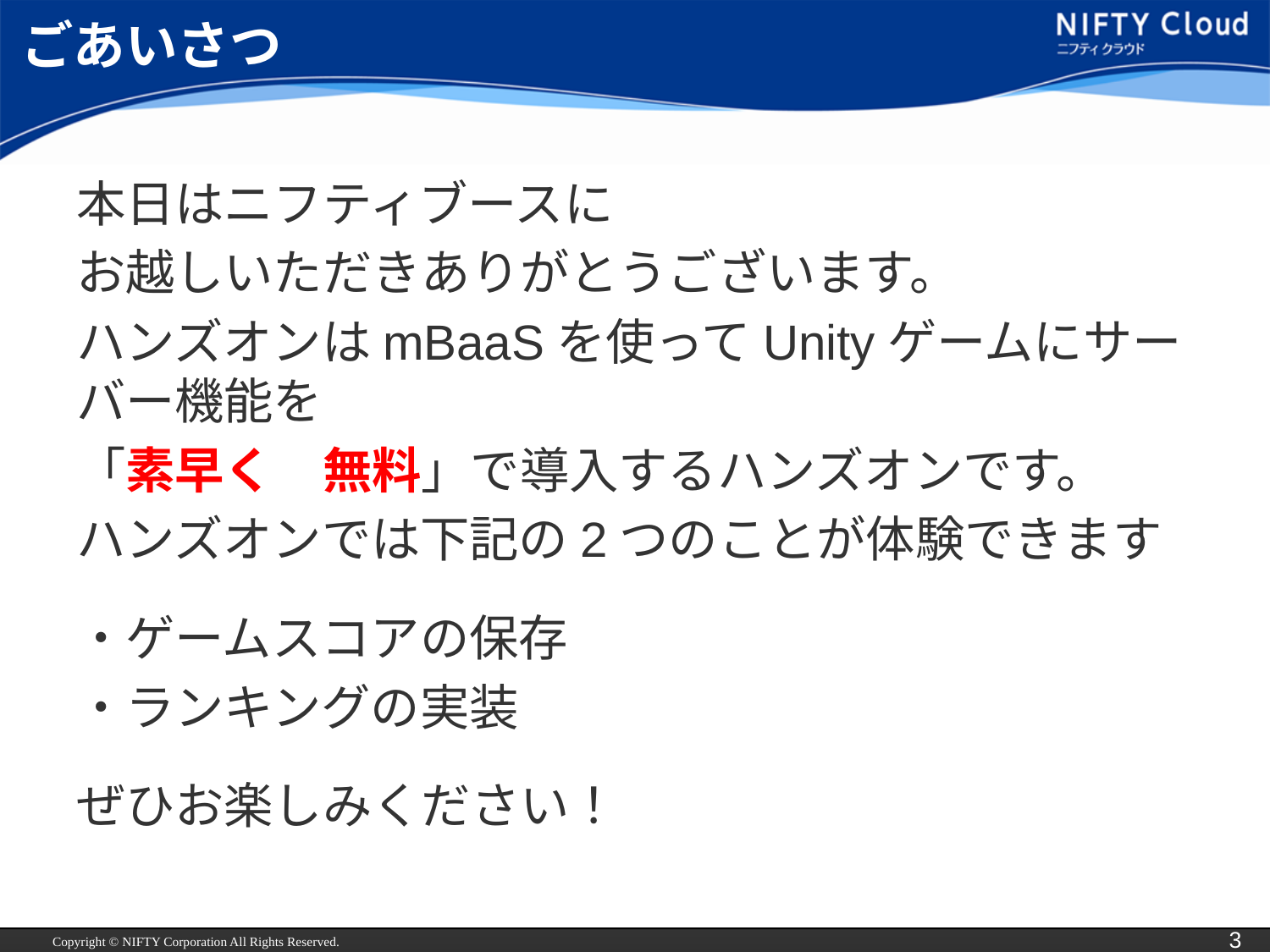

# ごあいさつ
本日はニフティブースに
お越しいただきありがとうございます。
ハンズオンはmBaaSを使ってUnityゲームにサーバー機能を
「素早く　無料」で導入するハンズオンです。
ハンズオンでは下記の2つのことが体験できます

・ゲームスコアの保存
・ランキングの実装

ぜひお楽しみください！